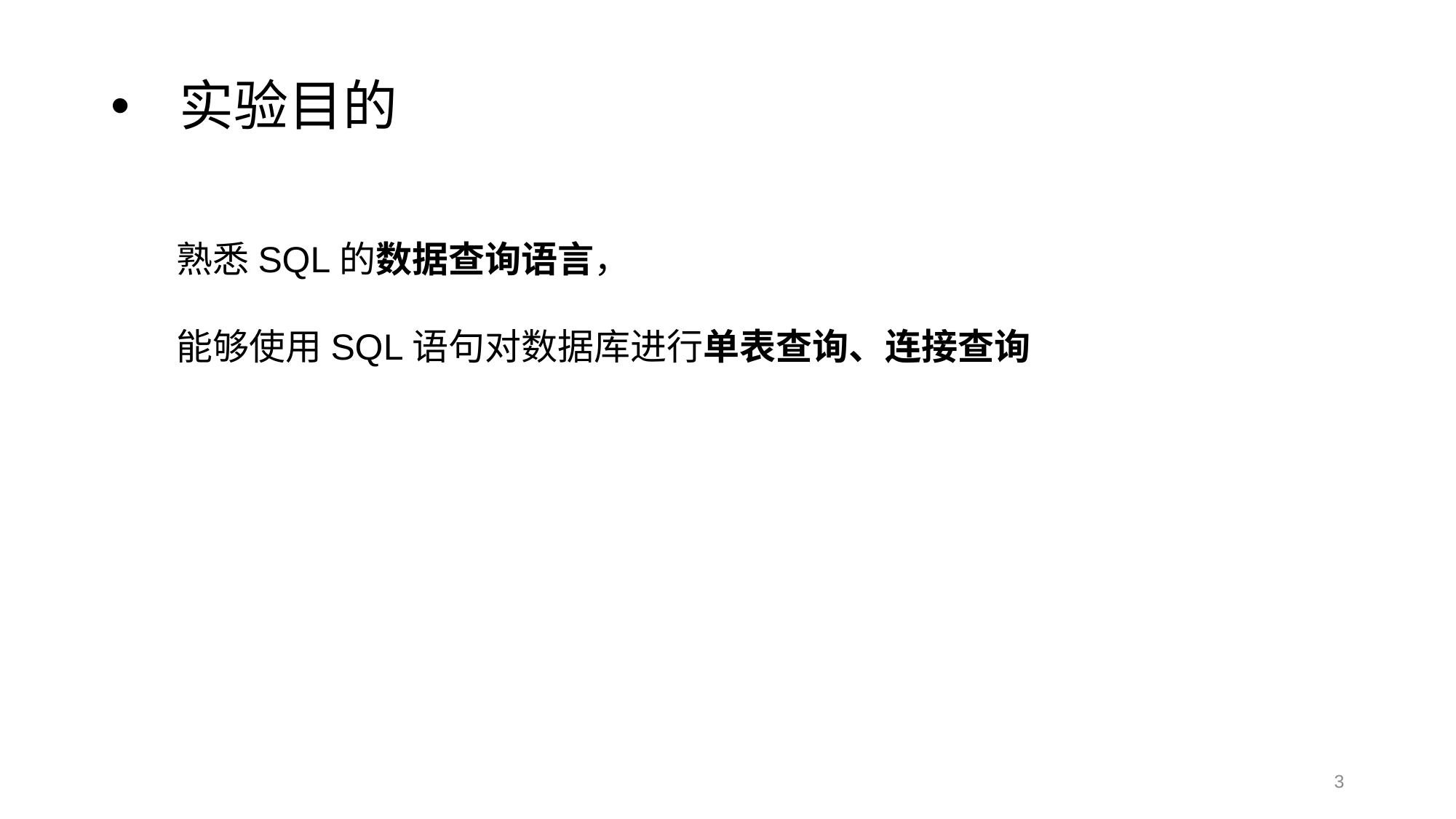

# 实验目的
熟悉SQL的数据查询语言，
能够使用SQL语句对数据库进行单表查询、连接查询

3